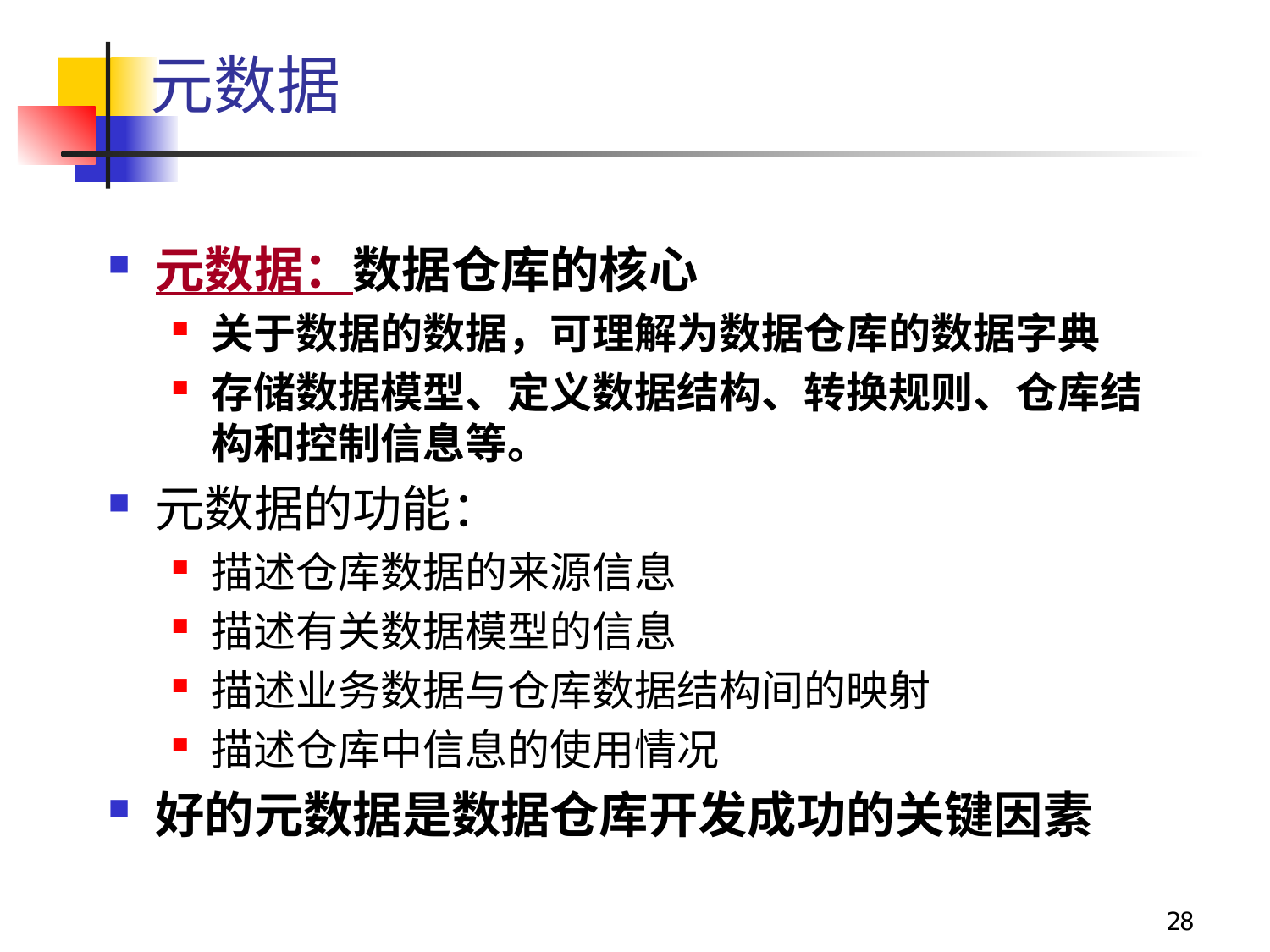

# 元数据
元数据：数据仓库的核心
关于数据的数据，可理解为数据仓库的数据字典
存储数据模型、定义数据结构、转换规则、仓库结构和控制信息等。
元数据的功能：
描述仓库数据的来源信息
描述有关数据模型的信息
描述业务数据与仓库数据结构间的映射
描述仓库中信息的使用情况
好的元数据是数据仓库开发成功的关键因素
28